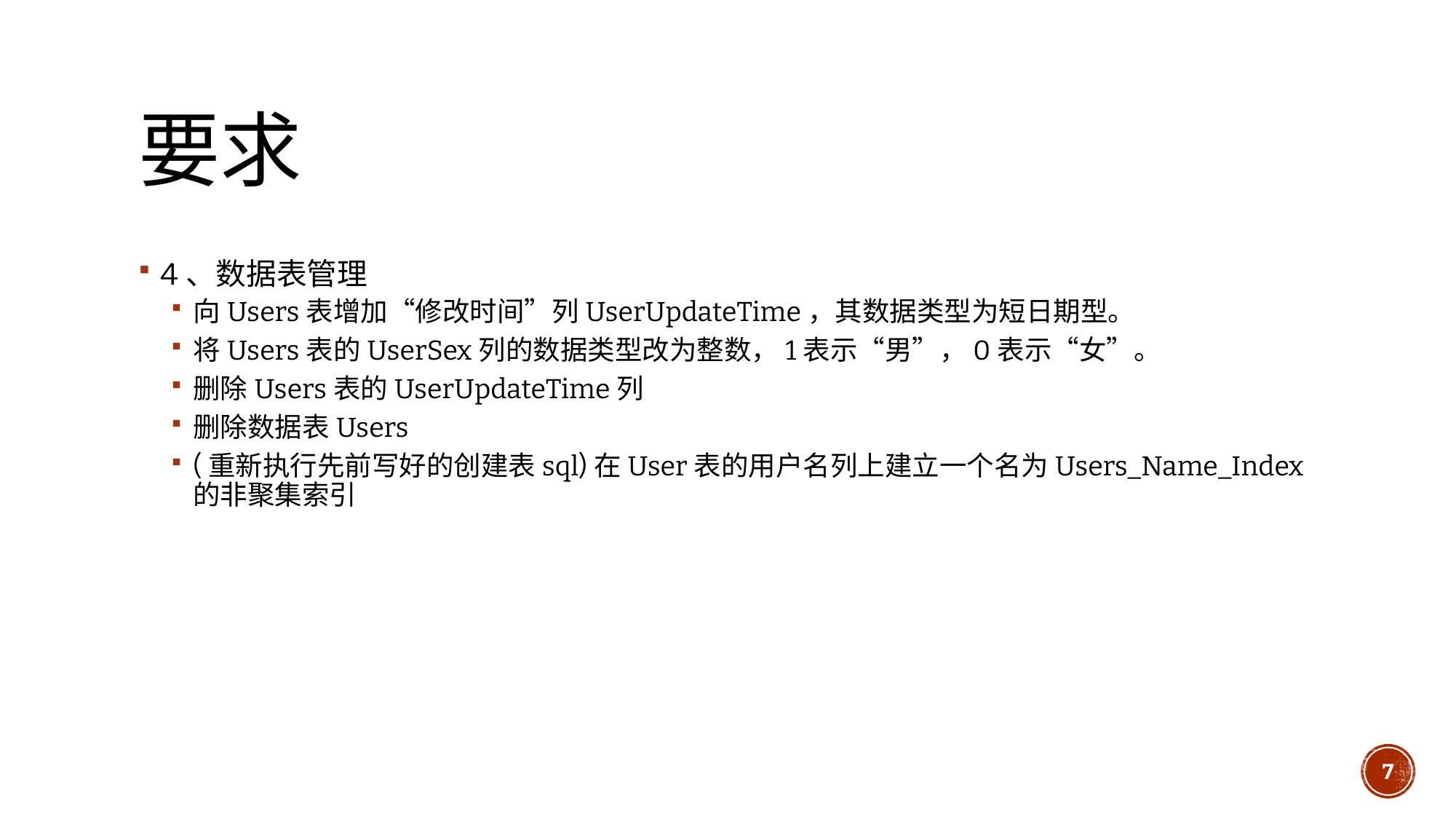

# 要求
4、数据表管理
向Users表增加“修改时间”列UserUpdateTime，其数据类型为短日期型。
将Users表的UserSex列的数据类型改为整数，1表示“男”，0表示“女”。
删除Users表的UserUpdateTime列
删除数据表Users
(重新执行先前写好的创建表sql)在User表的用户名列上建立一个名为Users_Name_Index的非聚集索引
7